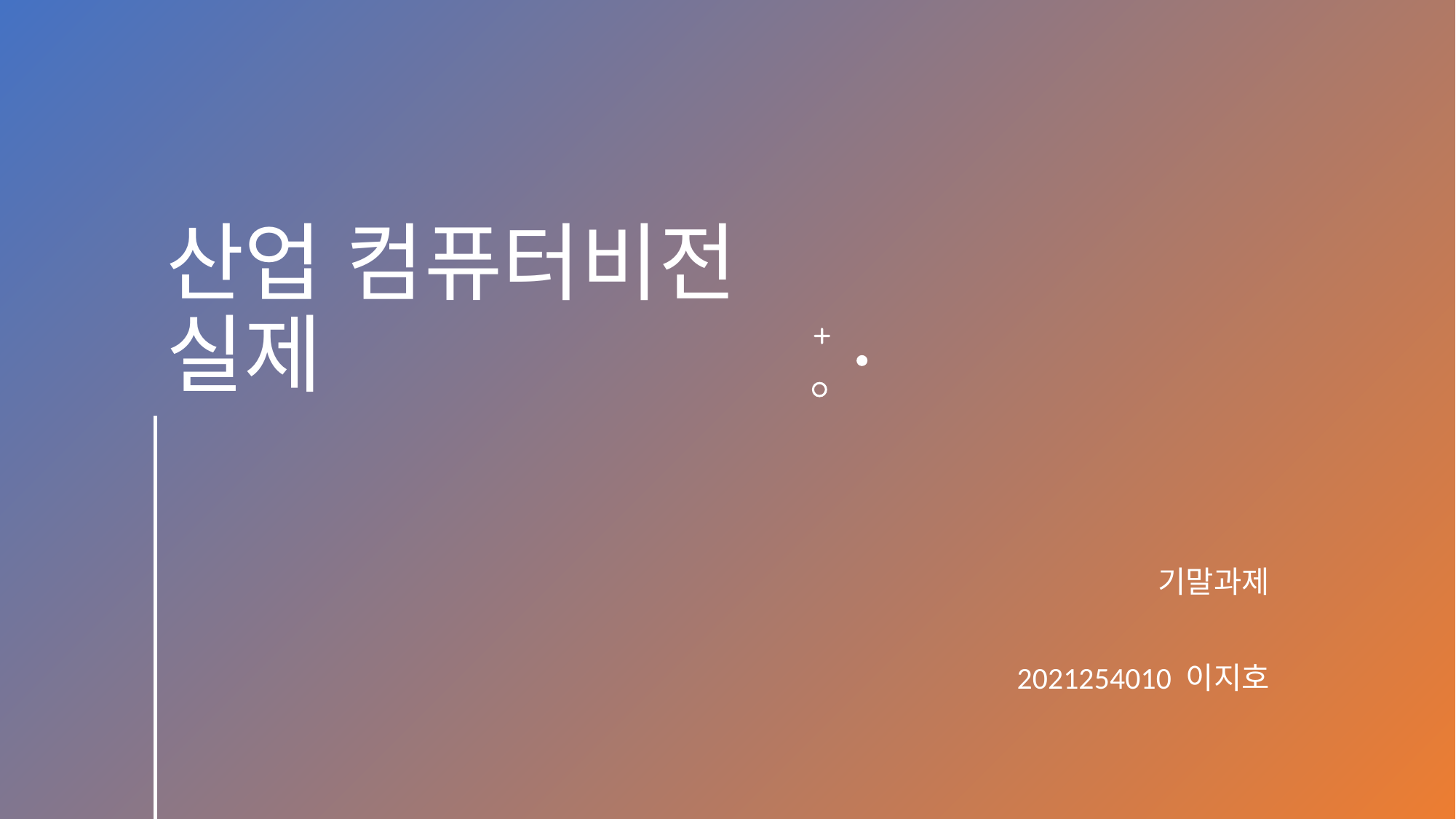

# 산업 컴퓨터비전 실제

기말과제

2021254010 이지호